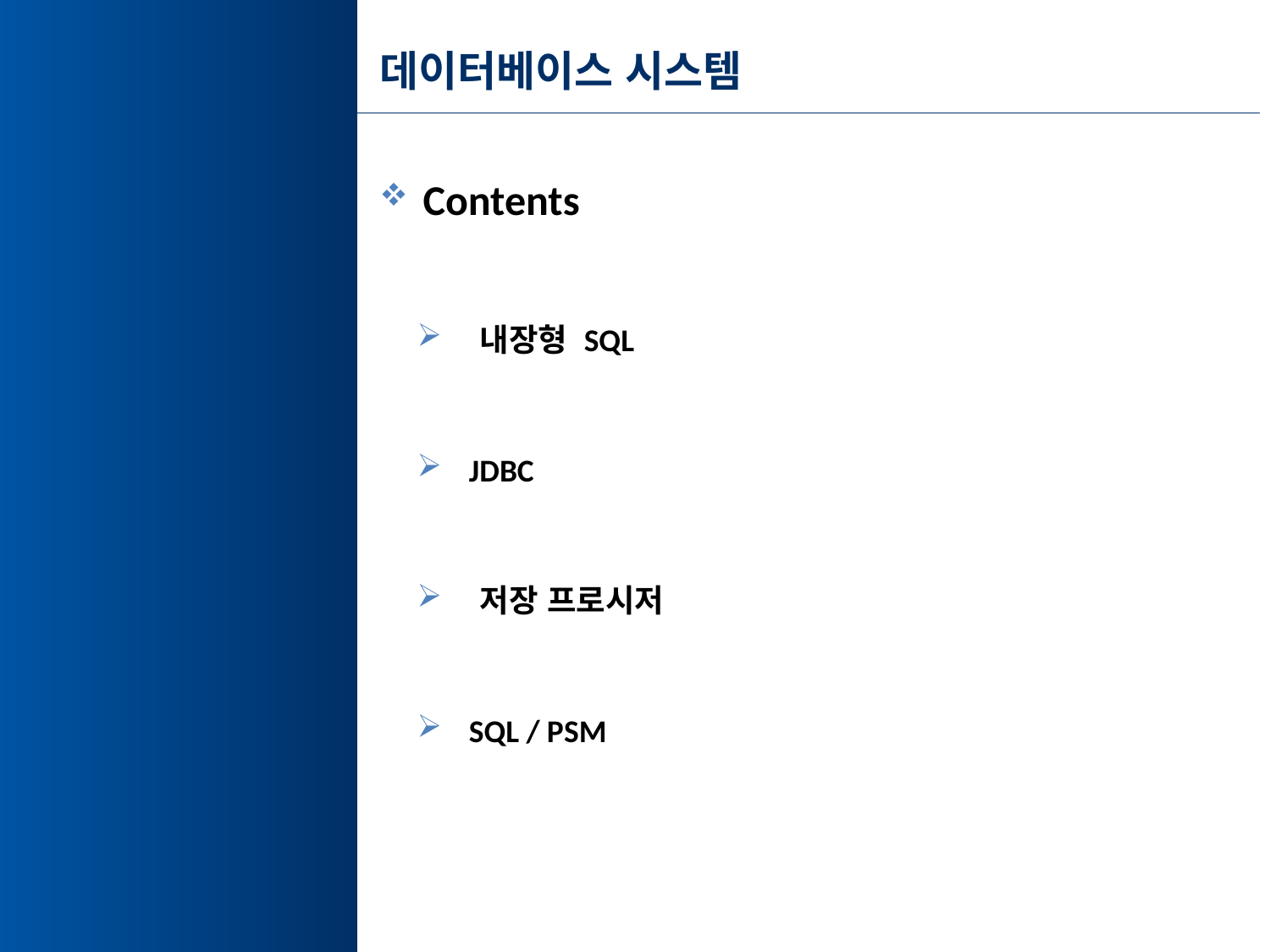

# 데이터베이스 시스템
  Contents

  내장형 SQL

  JDBC

  저장 프로시저

  SQL / PSM